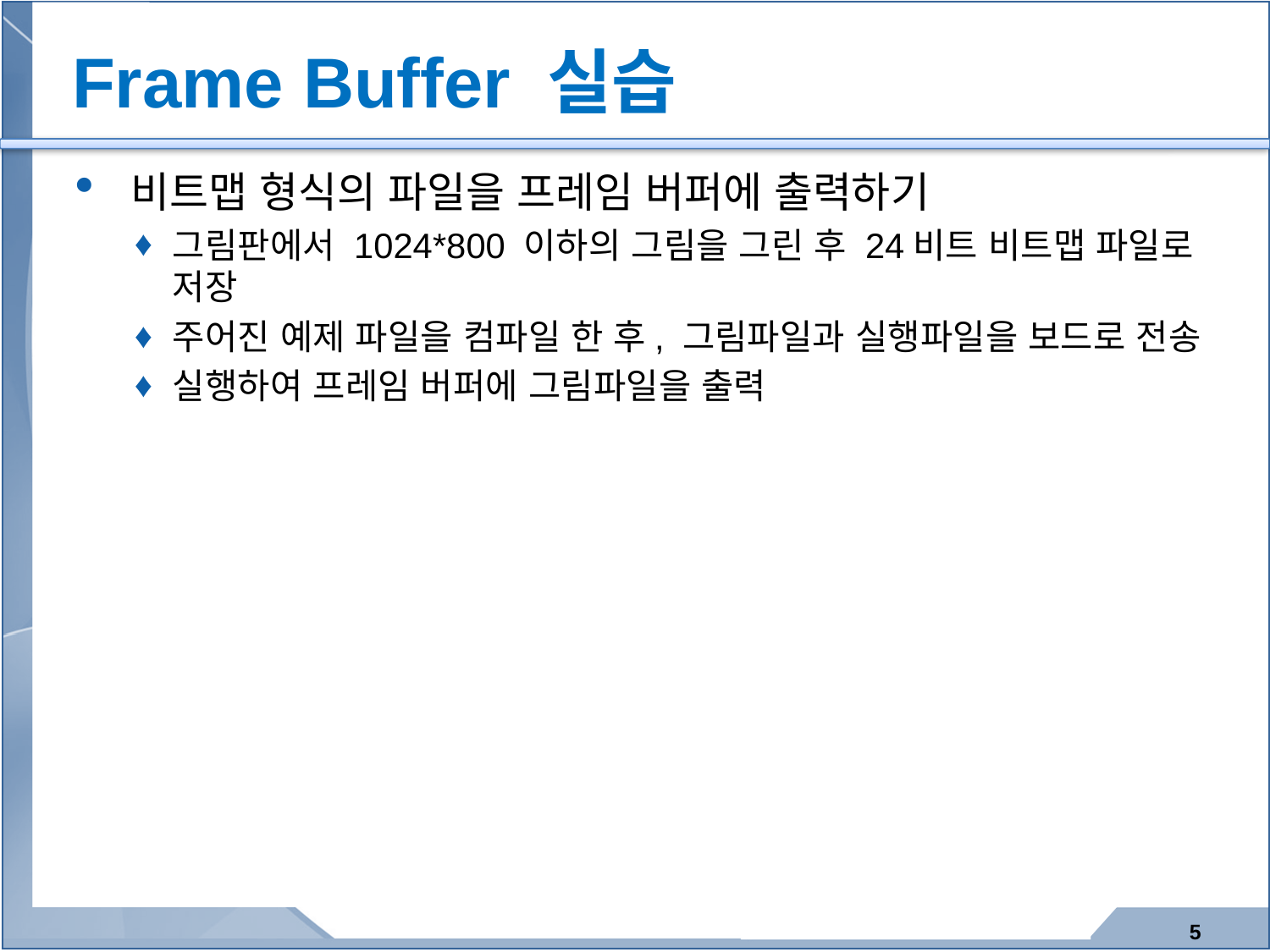

# Frame Buffer 실습
비트맵 형식의 파일을 프레임 버퍼에 출력하기
그림판에서 1024*800 이하의 그림을 그린 후 24비트 비트맵 파일로 저장
주어진 예제 파일을 컴파일 한 후, 그림파일과 실행파일을 보드로 전송
실행하여 프레임 버퍼에 그림파일을 출력

5